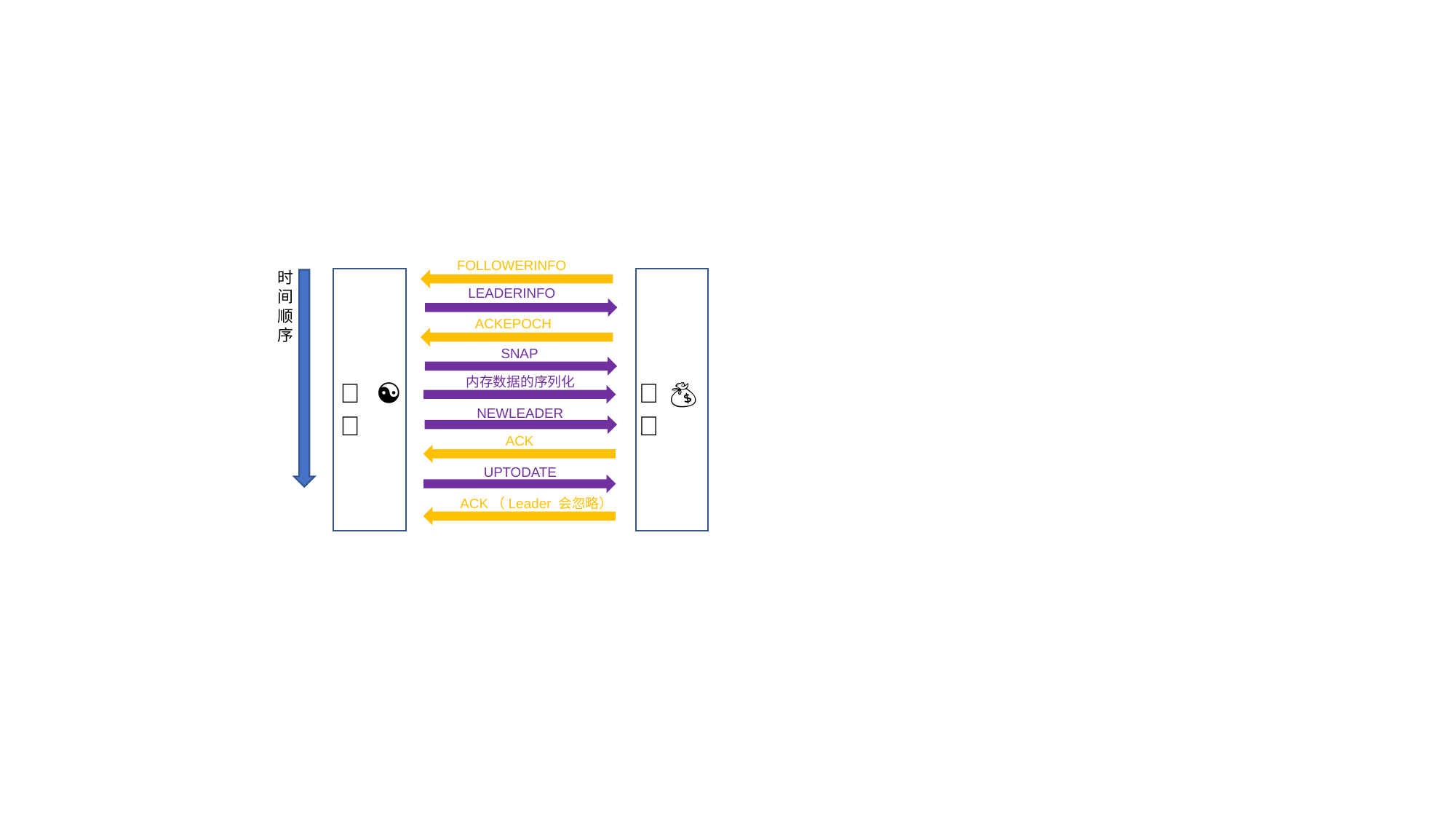

FOLLOWERINFO
时
间
顺
序

LEADERINFO

ACKEPOCH

SNAP

内存数据的序列化
🐎
☯️
🐎
💰

NEWLEADER

ACK

UPTODATE

ACK（Leader 会忽略）